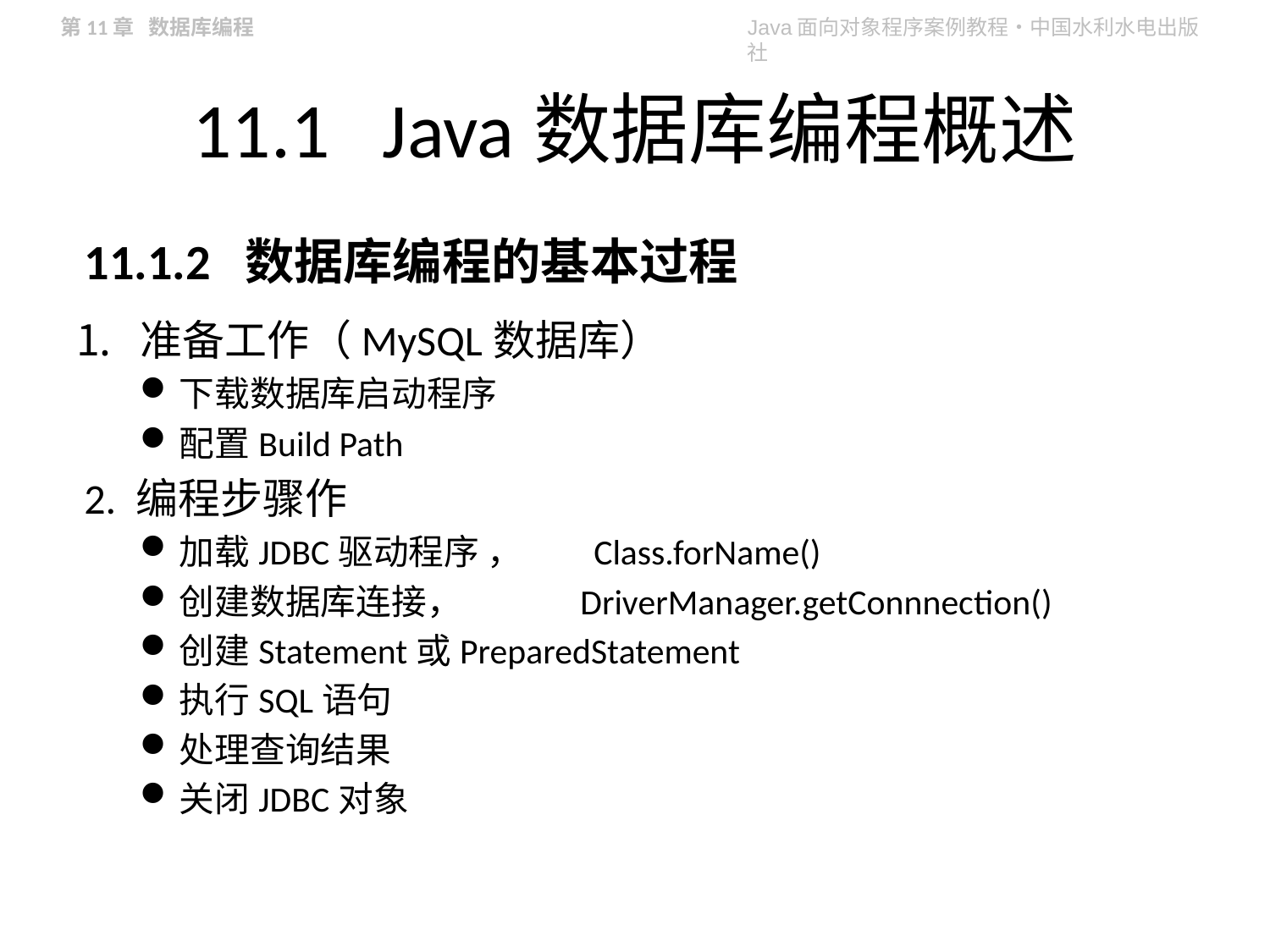

# 11.1   Java数据库编程概述
11.1.2  数据库编程的基本过程
准备工作（MySQL数据库）
下载数据库启动程序
配置Build Path
2. 编程步骤作
加载JDBC驱动程序 ，        Class.forName()
创建数据库连接，              DriverManager.getConnnection()
创建Statement或PreparedStatement
执行SQL语句
处理查询结果
关闭JDBC对象